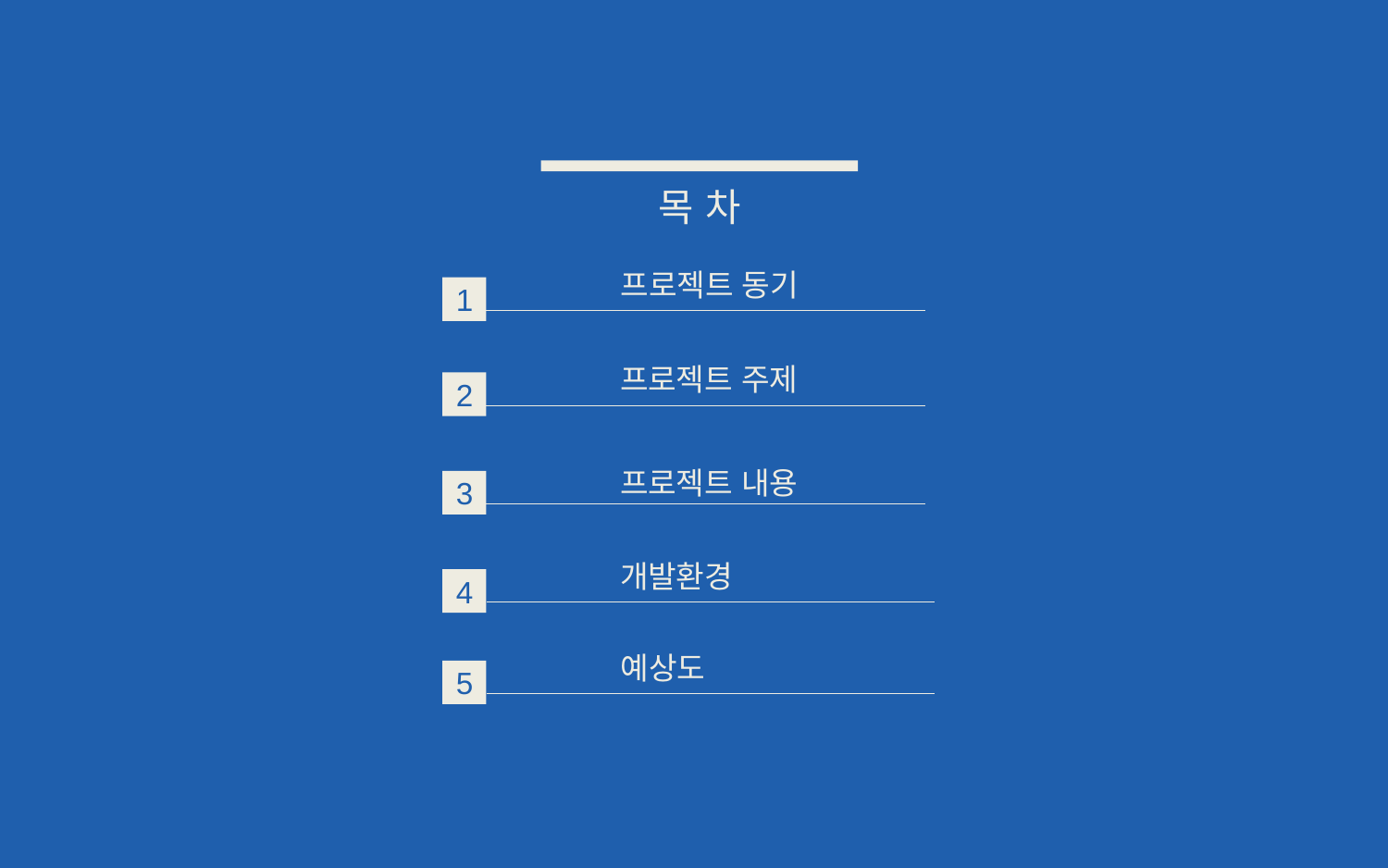

목차
프로젝트 동기
1
프로젝트 주제
2
프로젝트 내용
3
개발환경
4
예상도
5